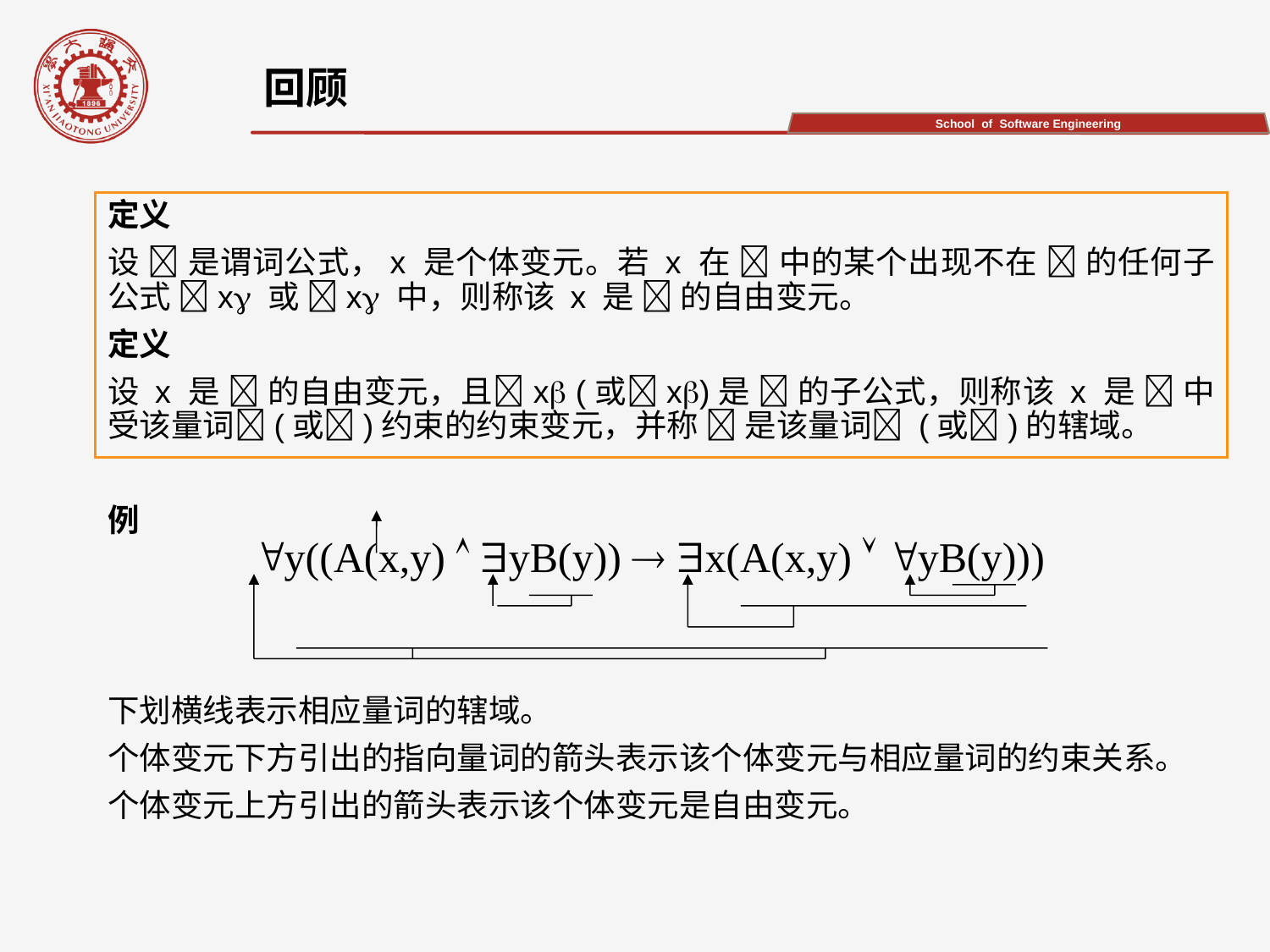

回顾
定义
设 α 是谓词公式，x 是个体变元。若 x 在 α 中的某个出现不在 α 的任何子公式 ∀xγ 或 ∃xγ 中，则称该 x 是 α 的自由变元。
定义
设 x 是 β 的自由变元，且∀xβ (或∃xβ)是 α 的子公式，则称该 x 是 α 中受该量词∀(或∃)约束的约束变元，并称 β 是该量词∀ (或∃)的辖域。

例

下划横线表示相应量词的辖域。
个体变元下方引出的指向量词的箭头表示该个体变元与相应量词的约束关系。
个体变元上方引出的箭头表示该个体变元是自由变元。

∀y((A(x,y) ∧ ∃yB(y)) → ∃x(A(x,y) ∨ ∀yB(y)))